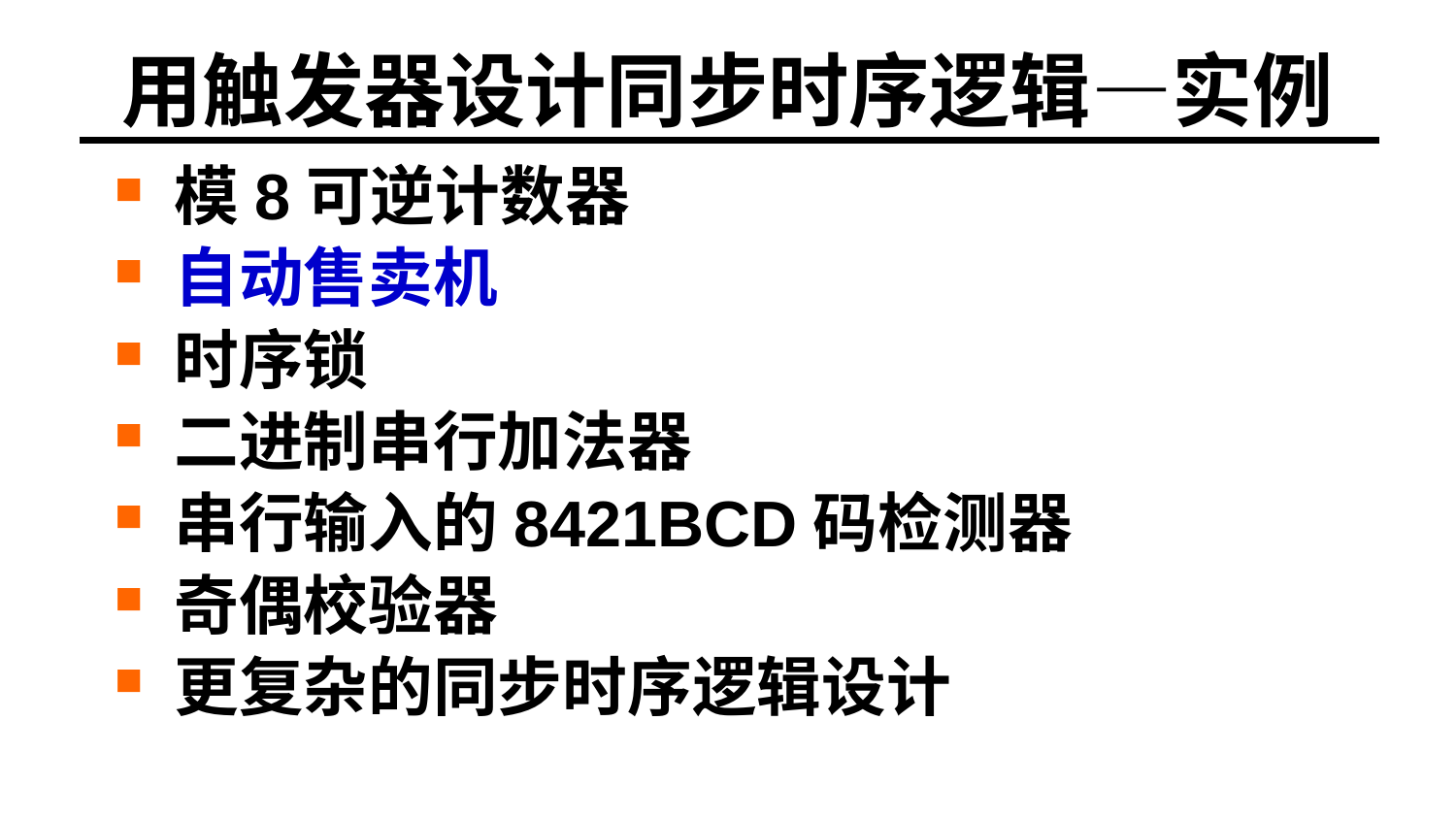

# 用触发器设计同步时序逻辑—实例
 模8可逆计数器
 自动售卖机
 时序锁
 二进制串行加法器
 串行输入的8421BCD码检测器
 奇偶校验器
 更复杂的同步时序逻辑设计